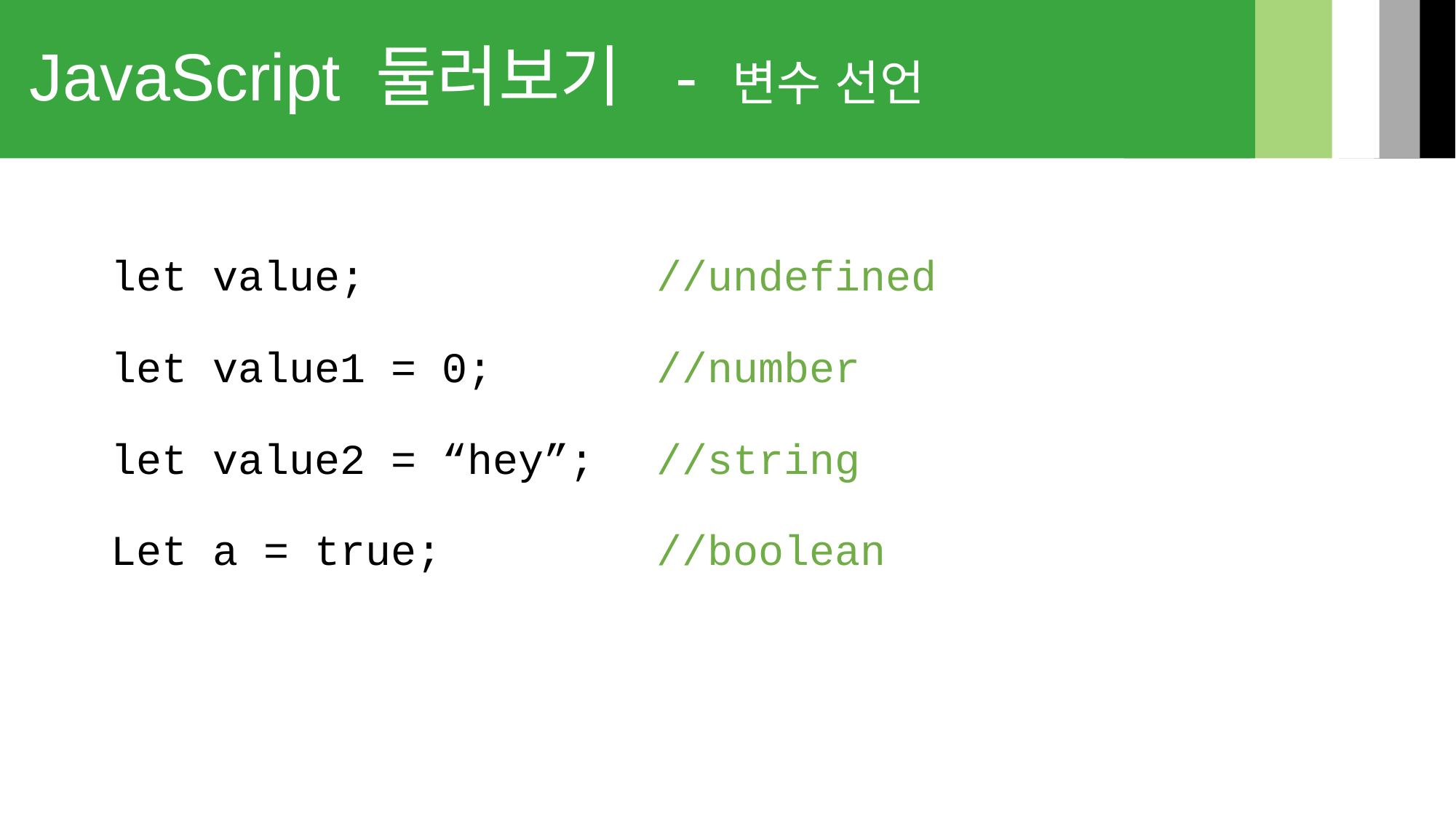

# JavaScript 둘러보기  - 변수 선언
let value;			//undefined
let value1 = 0;		//number
let value2 = “hey”;	//string
Let a = true;		//boolean